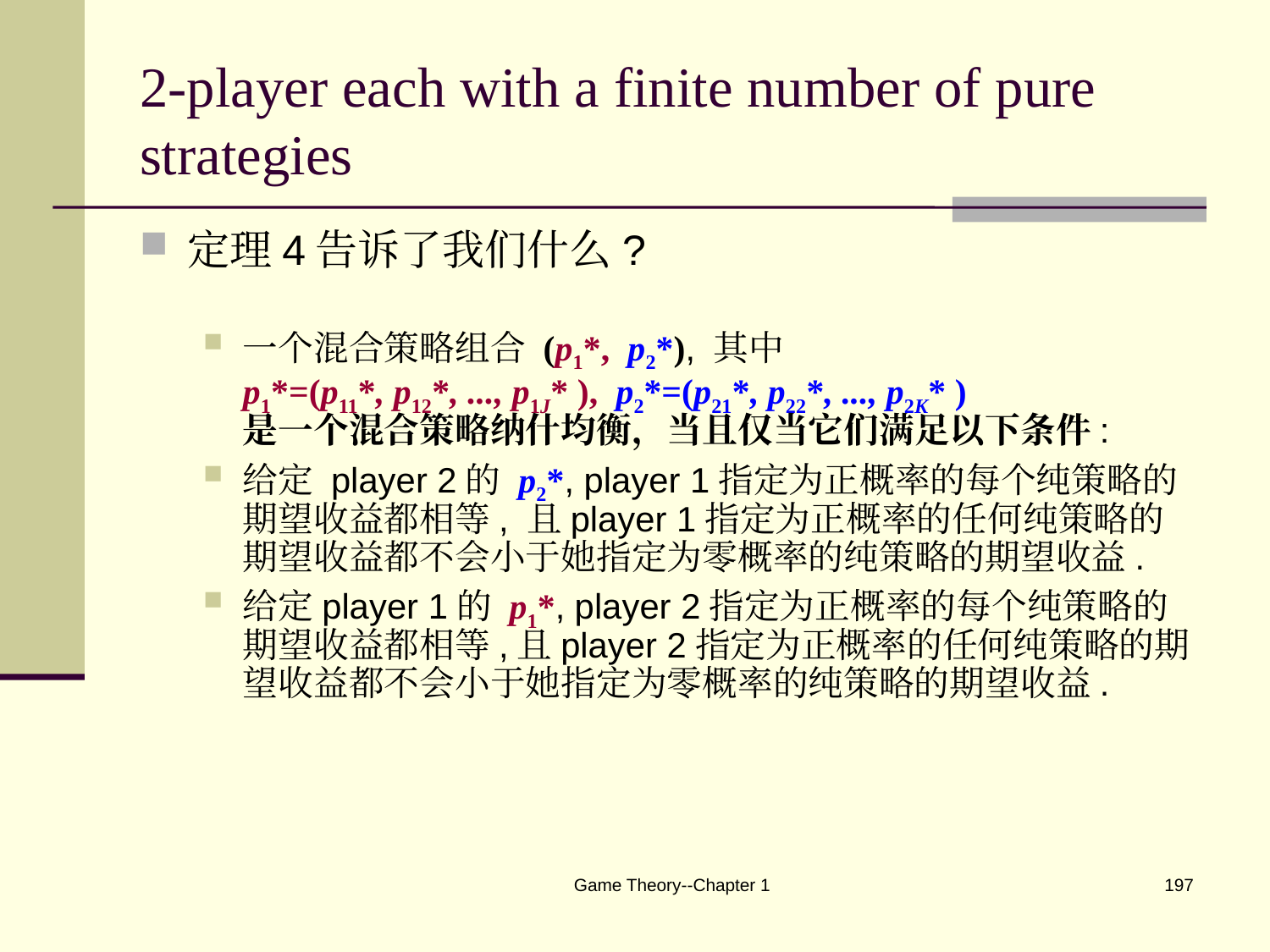

# 2-player each with a finite number of pure strategies
定理4告诉了我们什么?

一个混合策略组合 (p1*,  p2*), 其中
p1*=(p11*, p12*, ..., p1J* ),  p2*=(p21*, p22*, ..., p2K* )
是一个混合策略纳什均衡，当且仅当它们满足以下条件:
给定 player 2的 p2*, player 1指定为正概率的每个纯策略的期望收益都相等, 且player 1指定为正概率的任何纯策略的期望收益都不会小于她指定为零概率的纯策略的期望收益.
给定player 1的 p1*, player 2指定为正概率的每个纯策略的期望收益都相等,且player 2指定为正概率的任何纯策略的期望收益都不会小于她指定为零概率的纯策略的期望收益.

Game Theory--Chapter 1
197